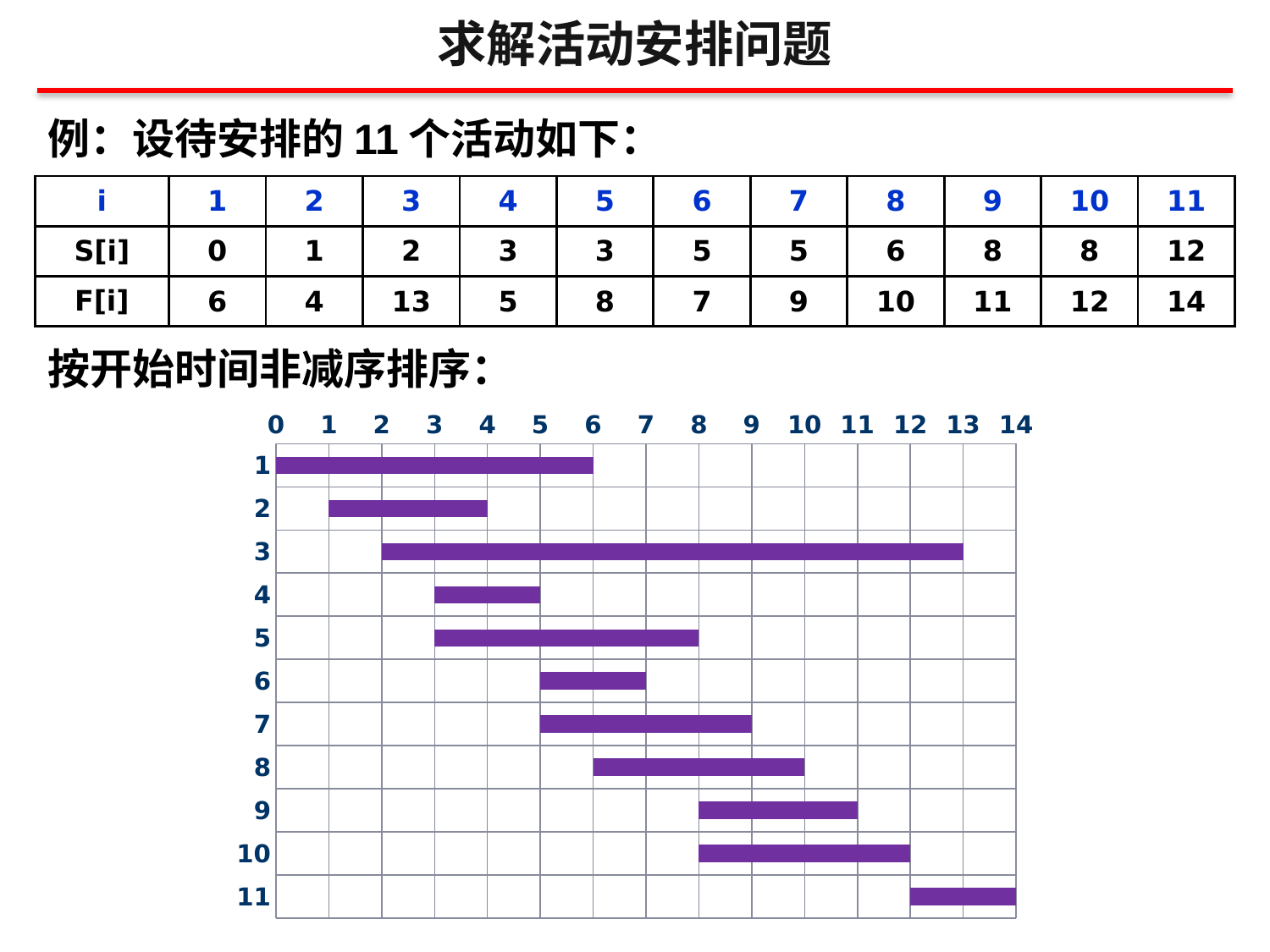

求解活动安排问题
例：设待安排的11个活动如下：
| i | 1 | 2 | 3 | 4 | 5 | 6 | 7 | 8 | 9 | 10 | 11 |
| --- | --- | --- | --- | --- | --- | --- | --- | --- | --- | --- | --- |
| S[i] | 0 | 1 | 2 | 3 | 3 | 5 | 5 | 6 | 8 | 8 | 12 |
| F[i] | 6 | 4 | 13 | 5 | 8 | 7 | 9 | 10 | 11 | 12 | 14 |
按开始时间非减序排序：

### Chart

| Category |  |  |
|---|---|---|